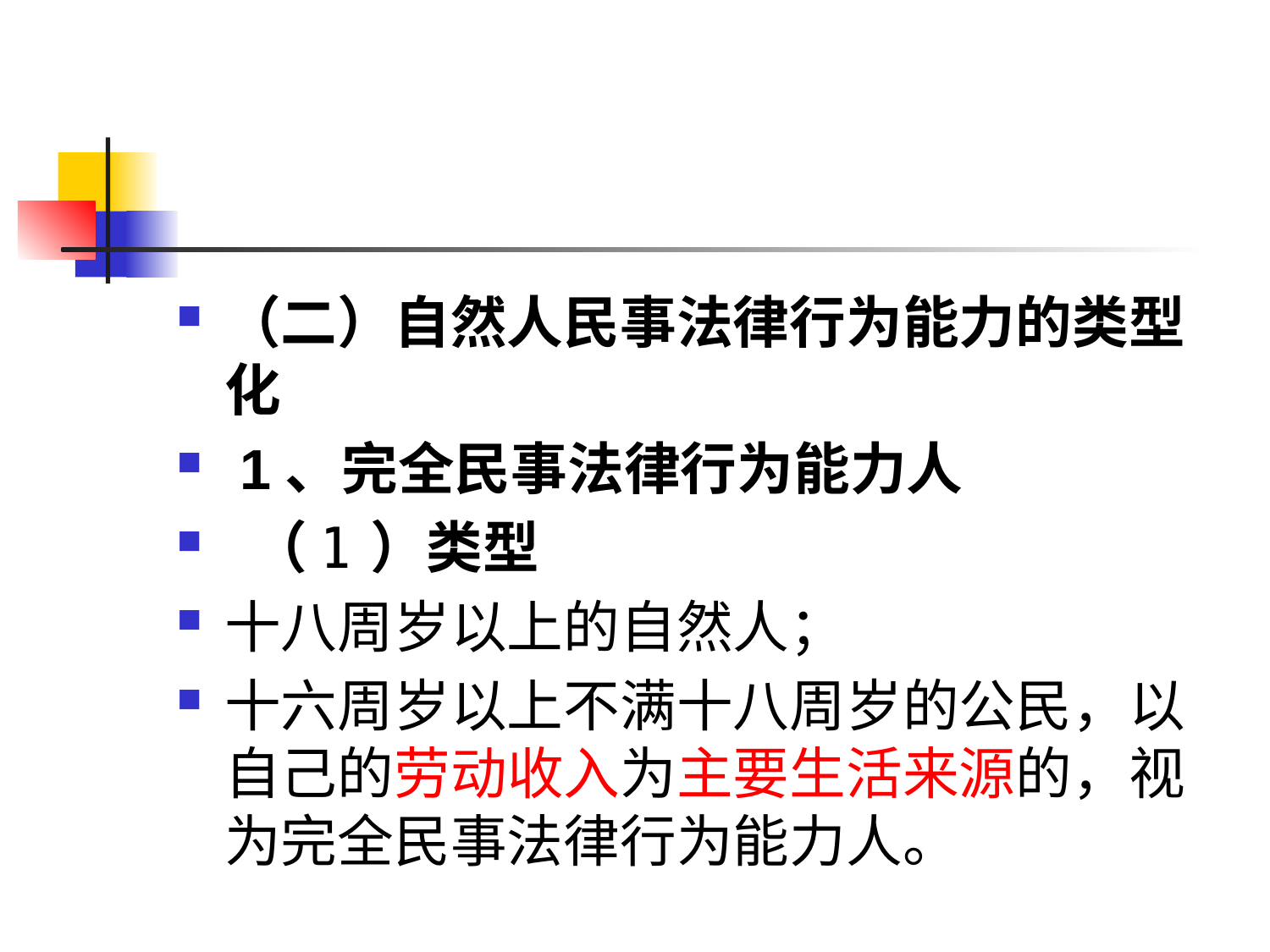

#
（二）自然人民事法律行为能力的类型化
 1、完全民事法律行为能力人
 （1）类型
十八周岁以上的自然人；
十六周岁以上不满十八周岁的公民，以自己的劳动收入为主要生活来源的，视为完全民事法律行为能力人。